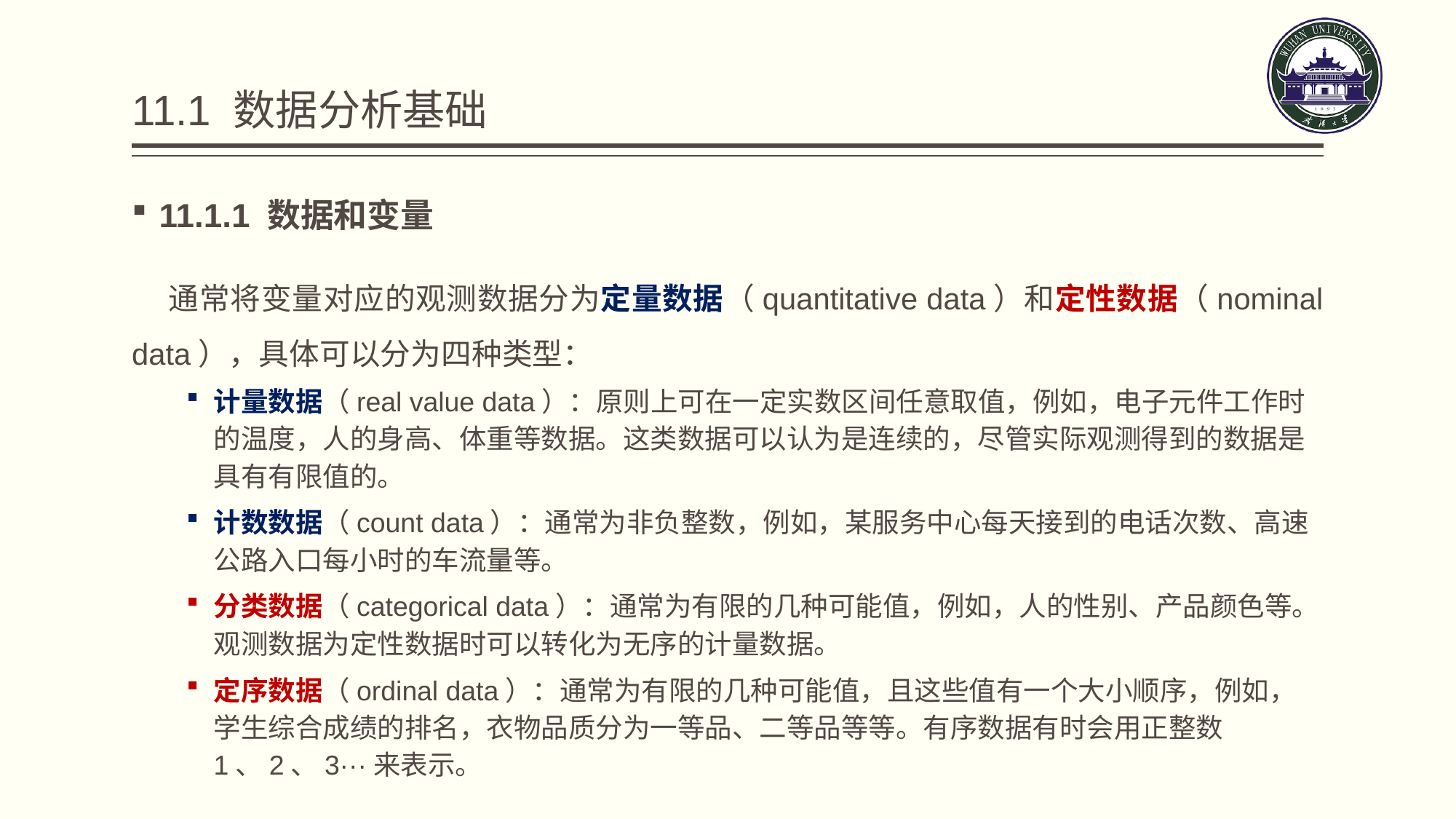

# 11.1 数据分析基础
11.1.1 数据和变量
    通常将变量对应的观测数据分为定量数据（quantitative data）和定性数据（nominal data），具体可以分为四种类型：
计量数据（real value data）：原则上可在一定实数区间任意取值，例如，电子元件工作时的温度，人的身高、体重等数据。这类数据可以认为是连续的，尽管实际观测得到的数据是具有有限值的。
计数数据（count data）：通常为非负整数，例如，某服务中心每天接到的电话次数、高速公路入口每小时的车流量等。
分类数据（categorical data）：通常为有限的几种可能值，例如，人的性别、产品颜色等。观测数据为定性数据时可以转化为无序的计量数据。
定序数据（ordinal data）：通常为有限的几种可能值，且这些值有一个大小顺序，例如，学生综合成绩的排名，衣物品质分为一等品、二等品等等。有序数据有时会用正整数1、2、3···来表示。